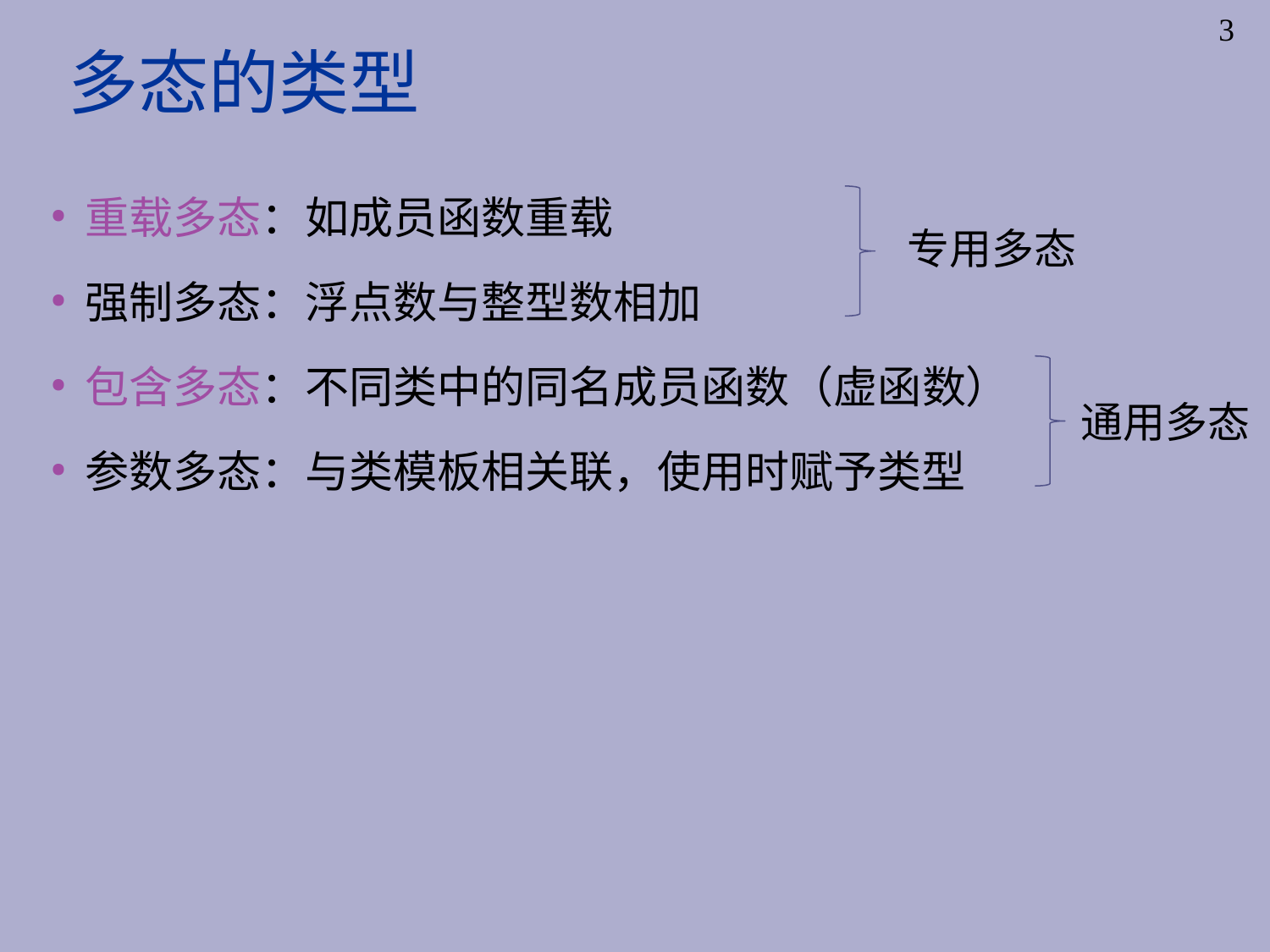

3
# 多态的类型
重载多态：如成员函数重载
强制多态：浮点数与整型数相加
包含多态：不同类中的同名成员函数（虚函数）
参数多态：与类模板相关联，使用时赋予类型

专用多态

通用多态